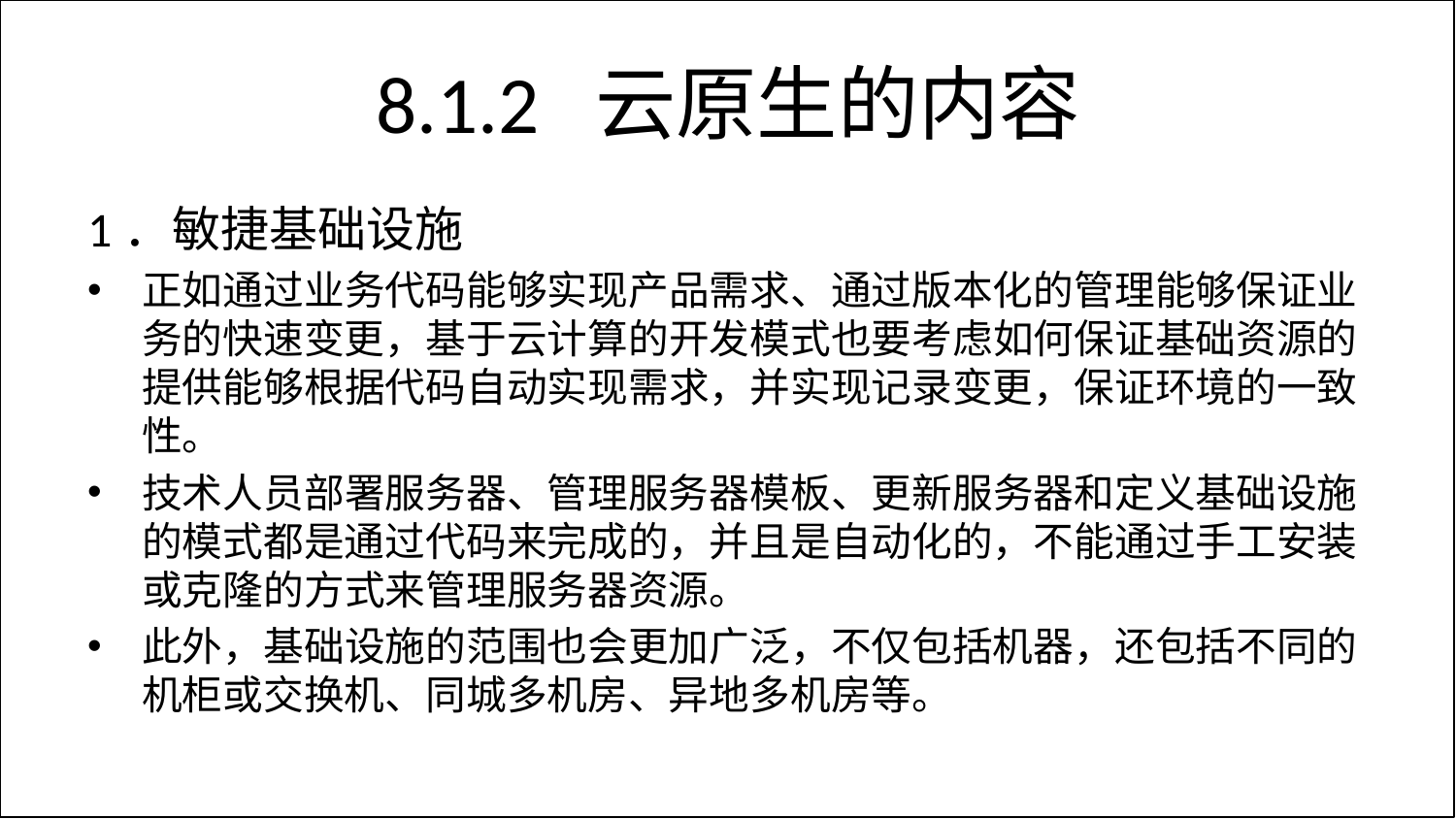

# 8.1.2  云原生的内容
1．敏捷基础设施
正如通过业务代码能够实现产品需求、通过版本化的管理能够保证业务的快速变更，基于云计算的开发模式也要考虑如何保证基础资源的提供能够根据代码自动实现需求，并实现记录变更，保证环境的一致性。
技术人员部署服务器、管理服务器模板、更新服务器和定义基础设施的模式都是通过代码来完成的，并且是自动化的，不能通过手工安装或克隆的方式来管理服务器资源。
此外，基础设施的范围也会更加广泛，不仅包括机器，还包括不同的机柜或交换机、同城多机房、异地多机房等。